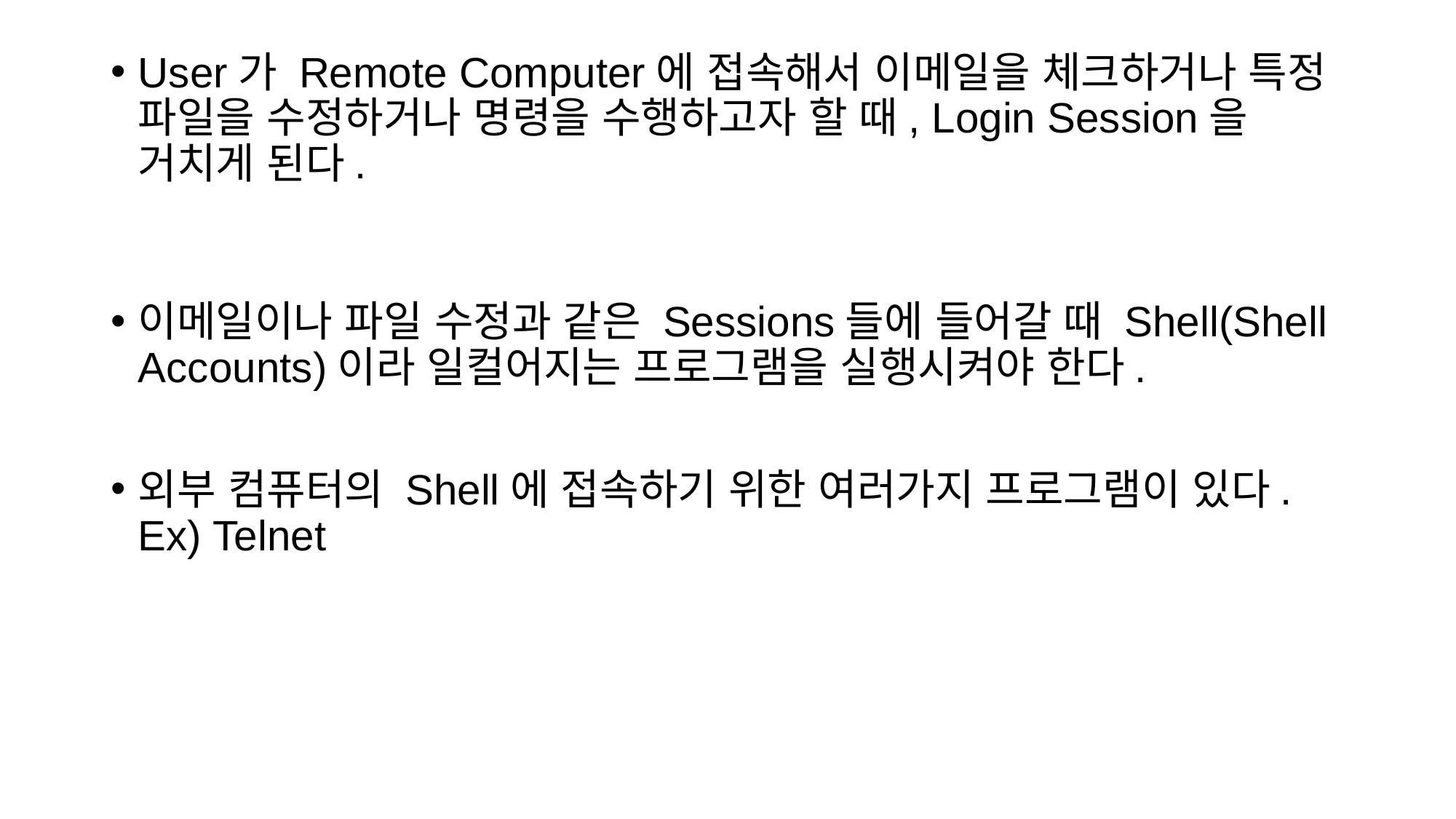

User가 Remote Computer에 접속해서 이메일을 체크하거나 특정 파일을 수정하거나 명령을 수행하고자 할 때, Login Session을 거치게 된다.
이메일이나 파일 수정과 같은 Sessions들에 들어갈 때 Shell(Shell Accounts)이라 일컬어지는 프로그램을 실행시켜야 한다.

외부 컴퓨터의 Shell에 접속하기 위한 여러가지 프로그램이 있다. Ex) Telnet